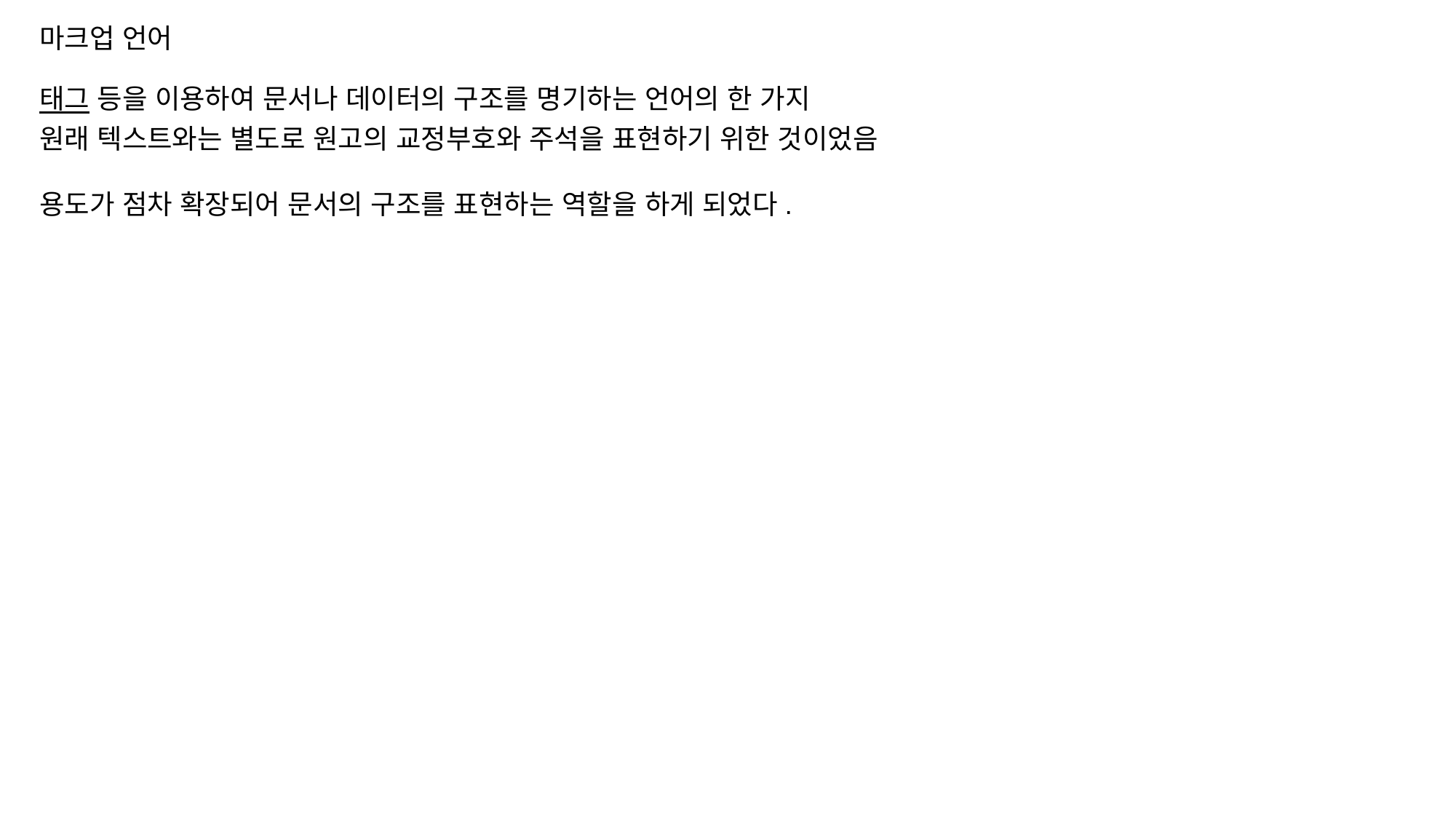

마크업 언어
태그 등을 이용하여 문서나 데이터의 구조를 명기하는 언어의 한 가지
원래 텍스트와는 별도로 원고의 교정부호와 주석을 표현하기 위한 것이었음

용도가 점차 확장되어 문서의 구조를 표현하는 역할을 하게 되었다.